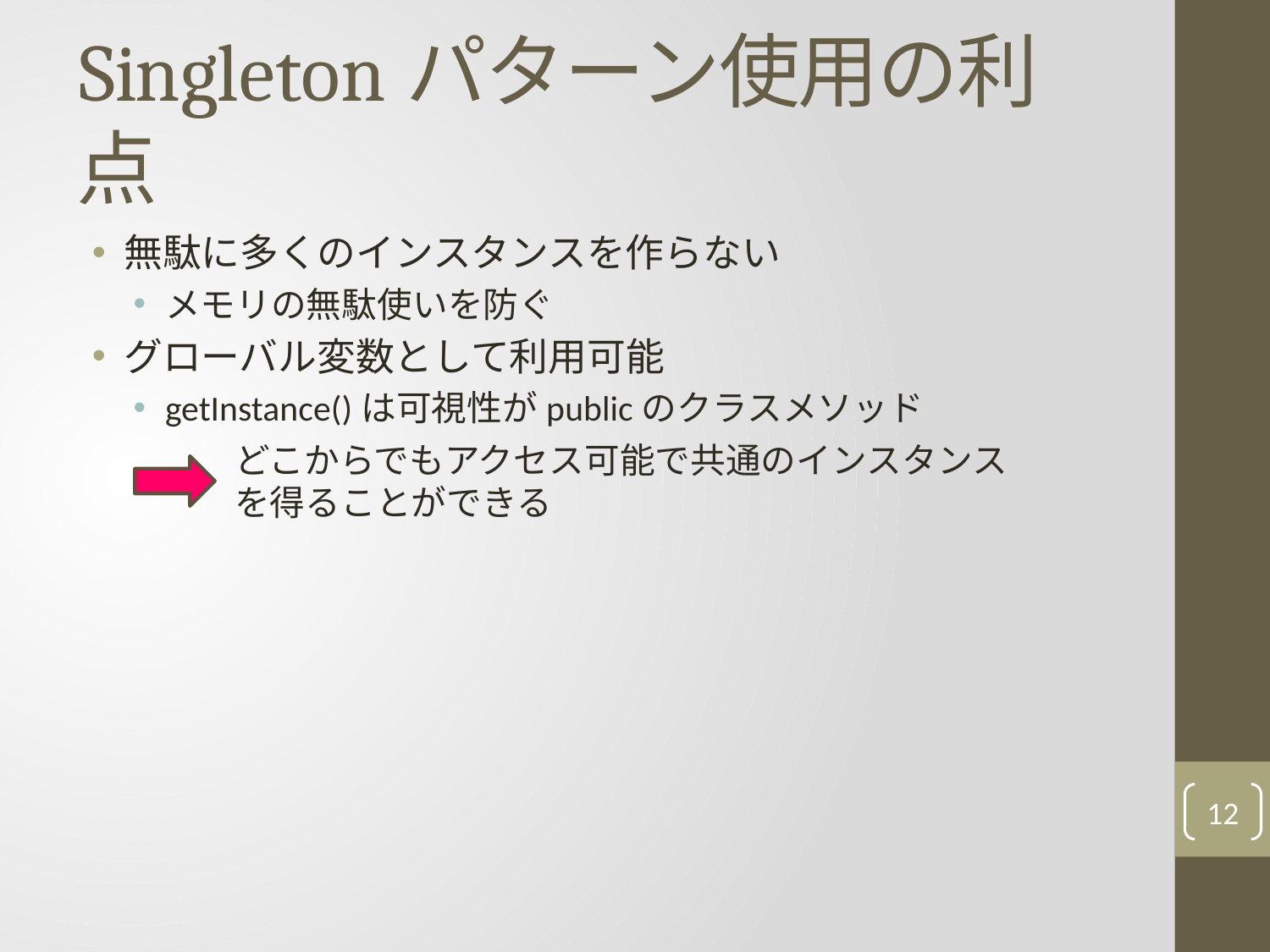

# Singletonパターン使用の利点
無駄に多くのインスタンスを作らない
メモリの無駄使いを防ぐ
グローバル変数として利用可能
getInstance()は可視性がpublicのクラスメソッド

どこからでもアクセス可能で共通のインスタンスを得ることができる

12